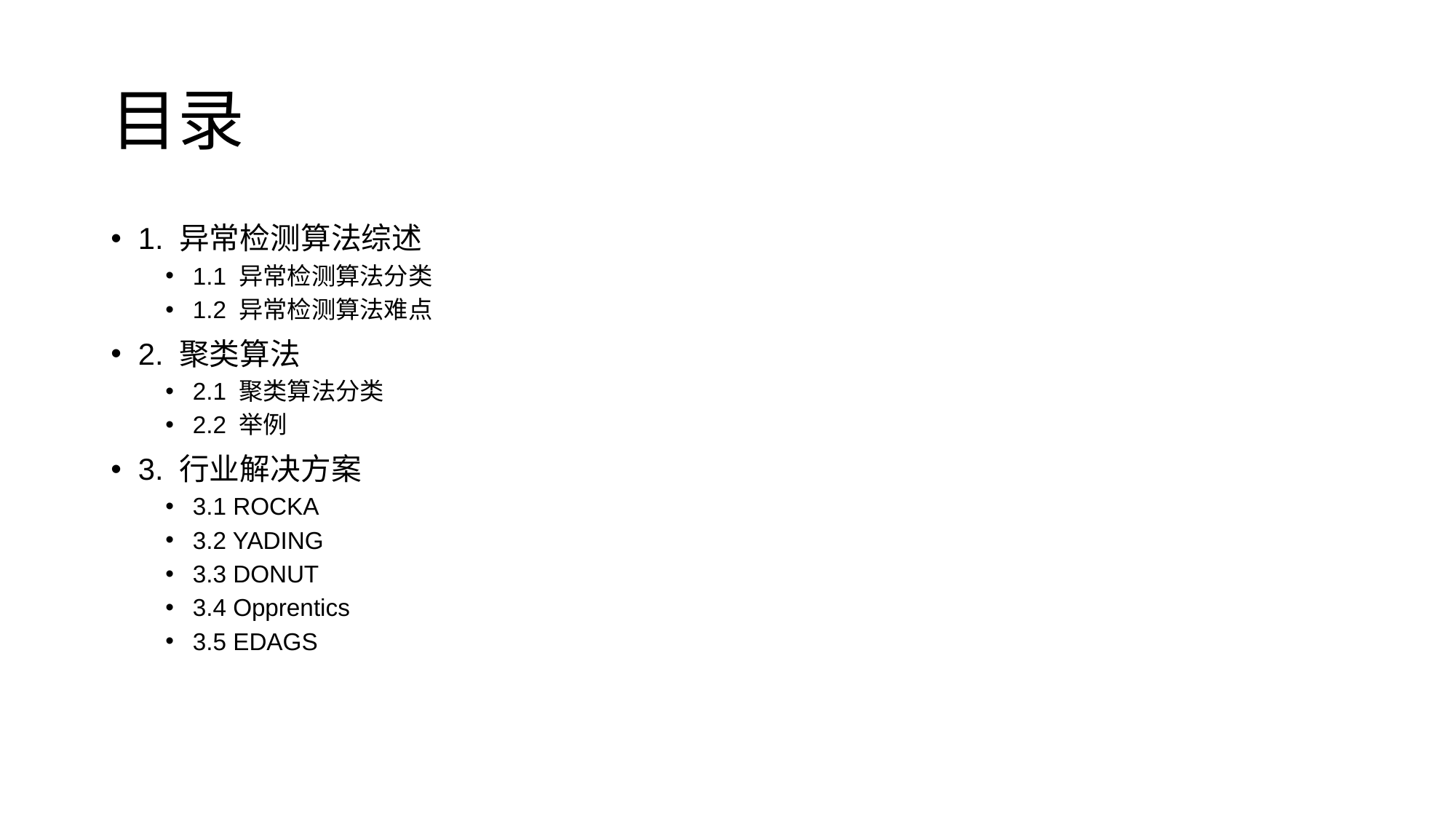

# 目录
1. 异常检测算法综述
1.1 异常检测算法分类
1.2 异常检测算法难点
2. 聚类算法
2.1 聚类算法分类
2.2 举例
3. 行业解决方案
3.1 ROCKA
3.2 YADING
3.3 DONUT
3.4 Opprentics
3.5 EDAGS